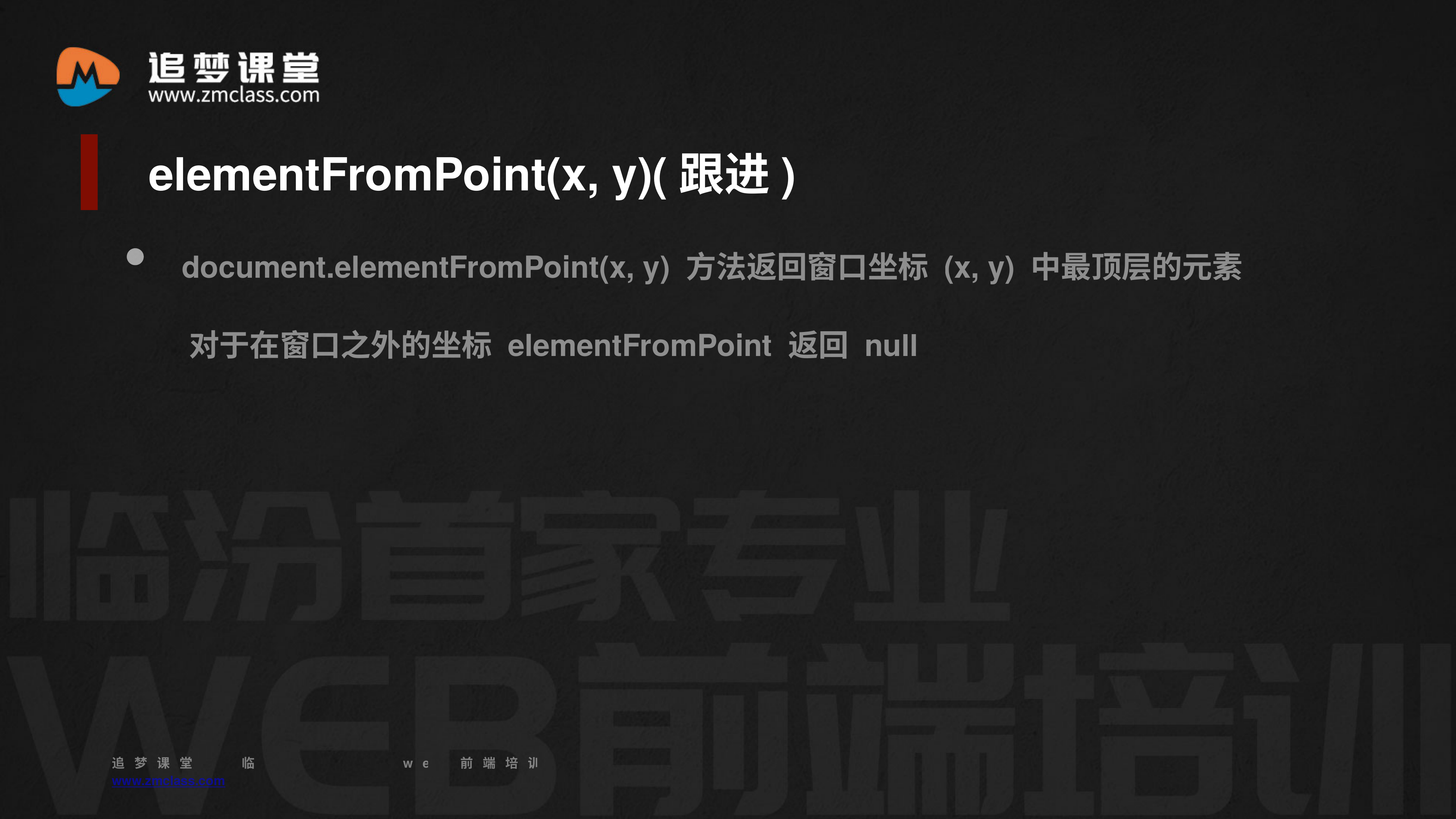

elementFromPoint(x, y)(跟进)
 document.elementFromPoint(x, y) 方法返回窗口坐标 (x, y) 中最顶层的元素

 对于在窗口之外的坐标 elementFromPoint 返回 null
追梦课堂   临汾首家专业的web前端培训机构                                                          www.zmclass.com
16